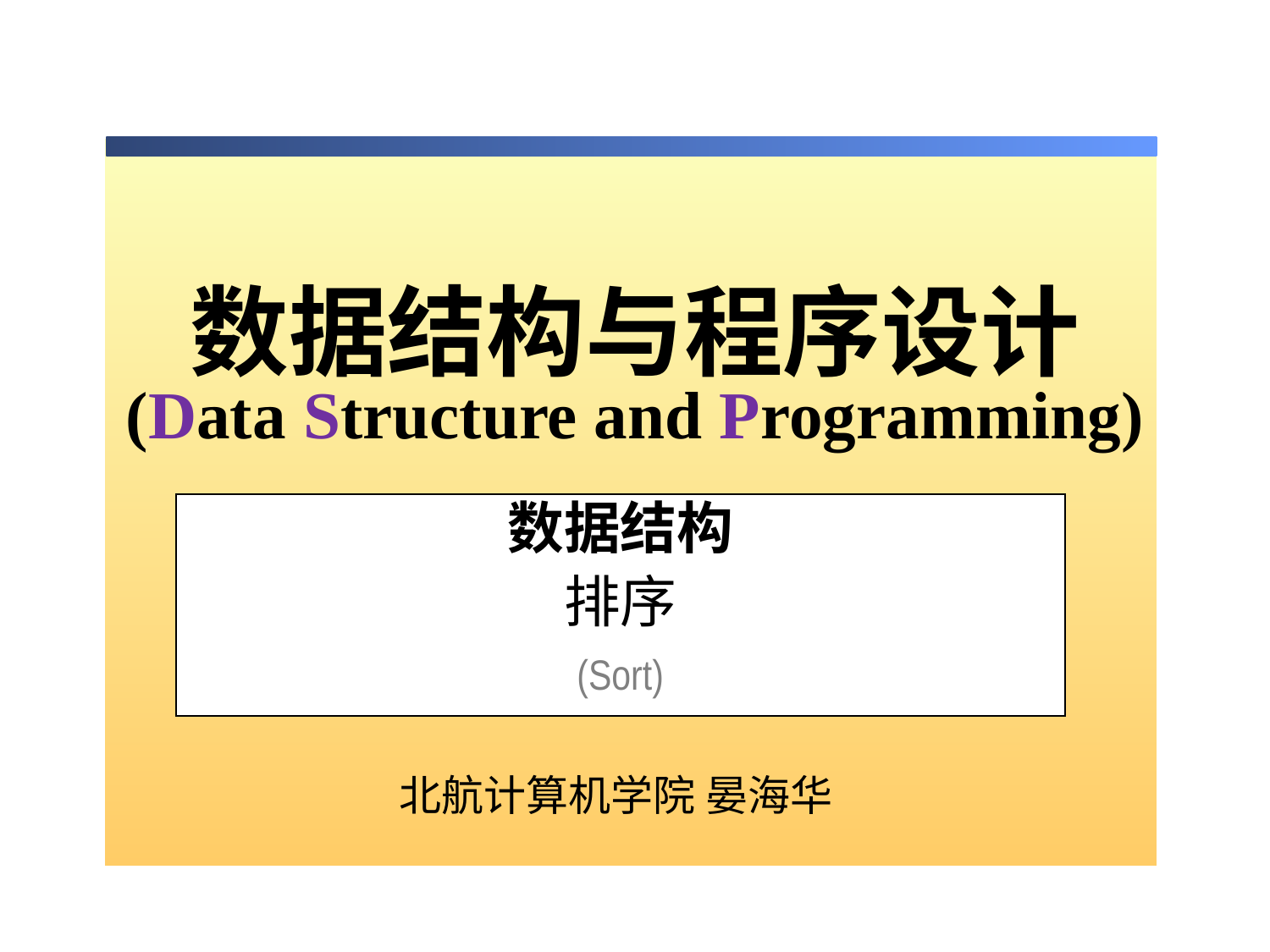

# 数据结构与程序设计 (Data Structure and Programming)
数据结构
排序
(Sort)

北航计算机学院 晏海华